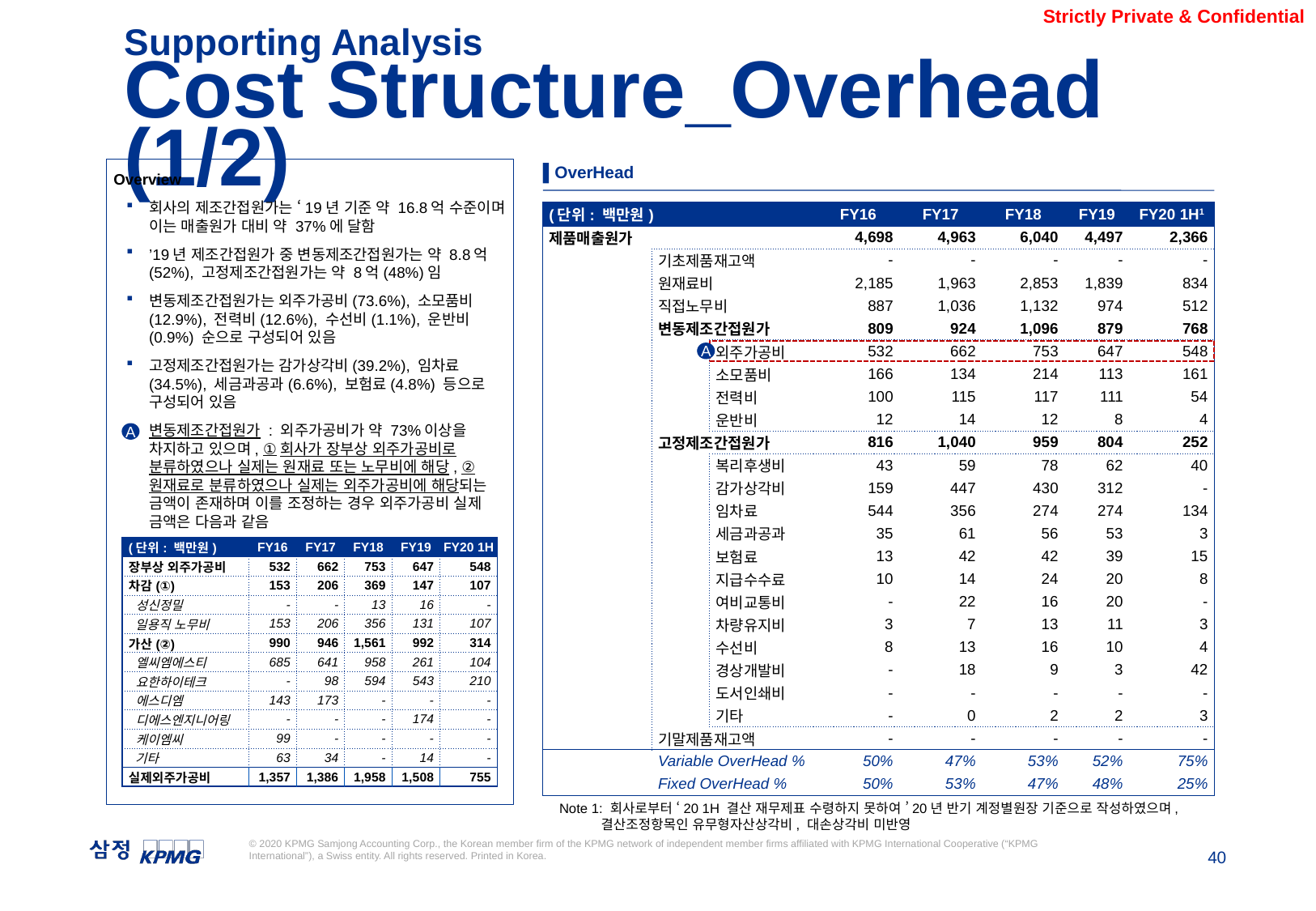

Supporting Analysis
Cost Structure_Overhead (1/2)
▌OverHead

Overview
회사의 제조간접원가는 ‘19년 기준 약 16.8억 수준이며 이는 매출원가 대비 약 37%에 달함
’19년 제조간접원가 중 변동제조간접원가는 약 8.8억(52%), 고정제조간접원가는 약 8억(48%)임
변동제조간접원가는 외주가공비(73.6%), 소모품비(12.9%), 전력비(12.6%), 수선비(1.1%), 운반비(0.9%) 순으로 구성되어 있음
고정제조간접원가는 감가상각비(39.2%), 임차료(34.5%), 세금과공과(6.6%), 보험료(4.8%) 등으로 구성되어 있음
변동제조간접원가 : 외주가공비가 약 73%이상을 차지하고 있으며, ①회사가 장부상 외주가공비로 분류하였으나 실제는 원재료 또는 노무비에 해당, ②원재료로 분류하였으나 실제는 외주가공비에 해당되는 금액이 존재하며 이를 조정하는 경우 외주가공비 실제 금액은 다음과 같음

| (단위: 백만원) |  |  |  | FY16 | FY17 | FY18 | FY19 | FY20 1H1 |
| --- | --- | --- | --- | --- | --- | --- | --- | --- |
| 제품매출원가 |  |  |  | 4,698 | 4,963 | 6,040 | 4,497 | 2,366 |
|  | 기초제품재고액 |  |  | - | - | - | - | - |
|  | 원재료비 |  |  | 2,185 | 1,963 | 2,853 | 1,839 | 834 |
|  | 직접노무비 |  |  | 887 | 1,036 | 1,132 | 974 | 512 |
|  | 변동제조간접원가 |  |  | 809 | 924 | 1,096 | 879 | 768 |
|  |  | 외주가공비 | 외주가공비 | 532 | 662 | 753 | 647 | 548 |
|  |  | 소모품비 | 소모품비 | 166 | 134 | 214 | 113 | 161 |
|  |  | 전력비 | 전력비 | 100 | 115 | 117 | 111 | 54 |
|  |  | 운반비 | 운반비 | 12 | 14 | 12 | 8 | 4 |
|  | 고정제조간접원가 |  |  | 816 | 1,040 | 959 | 804 | 252 |
|  |  | 복리후생비 | 복리후생비 | 43 | 59 | 78 | 62 | 40 |
|  |  | 감가상각비 | 감가상각비 | 159 | 447 | 430 | 312 | - |
|  |  | 임차료 | 임차료 | 544 | 356 | 274 | 274 | 134 |
|  |  | 세금과공과 | 세금과공과 | 35 | 61 | 56 | 53 | 3 |
|  |  | 보험료 | 보험료 | 13 | 42 | 42 | 39 | 15 |
|  |  | 지급수수료 | 지급수수료 | 10 | 14 | 24 | 20 | 8 |
|  |  | 여비교통비 | 여비교통비 | - | 22 | 16 | 20 | - |
|  |  | 차량유지비 | 차량유지비 | 3 | 7 | 13 | 11 | 3 |
|  |  | 수선비 | 수선비 | 8 | 13 | 16 | 10 | 4 |
|  |  | 경상개발비 | 경상개발비 | - | 18 | 9 | 3 | 42 |
|  |  | 도서인쇄비 | 도서인쇄비 | - | - | - | - | - |
|  |  | 기타 | 기타 | - | 0 | 2 | 2 | 3 |
|  | 기말제품재고액 |  |  | - | - | - | - | - |
|  | Variable OverHead % |  |  | 50% | 47% | 53% | 52% | 75% |
|  | Fixed OverHead % |  |  | 50% | 53% | 47% | 48% | 25% |

A
A
| (단위: 백만원) | FY16 | FY17 | FY18 | FY19 | FY20 1H |
| --- | --- | --- | --- | --- | --- |
| 장부상 외주가공비 | 532 | 662 | 753 | 647 | 548 |
| 차감(①) | 153 | 206 | 369 | 147 | 107 |
| 성신정밀 | - | - | 13 | 16 | - |
| 일용직 노무비 | 153 | 206 | 356 | 131 | 107 |
| 가산(②) | 990 | 946 | 1,561 | 992 | 314 |
| 엘씨엠에스티 | 685 | 641 | 958 | 261 | 104 |
| 요한하이테크 | - | 98 | 594 | 543 | 210 |
| 에스디엠 | 143 | 173 | - | - | - |
| 디에스엔지니어링 | - | - | - | 174 | - |
| 케이엠씨 | 99 | - | - | - | - |
| 기타 | 63 | 34 | - | 14 | - |
| 실제외주가공비 | 1,357 | 1,386 | 1,958 | 1,508 | 755 |
Note 1: 회사로부터 ‘20 1H 결산 재무제표 수령하지 못하여 ’20년 반기 계정별원장 기준으로 작성하였으며,
          결산조정항목인 유무형자산상각비, 대손상각비 미반영